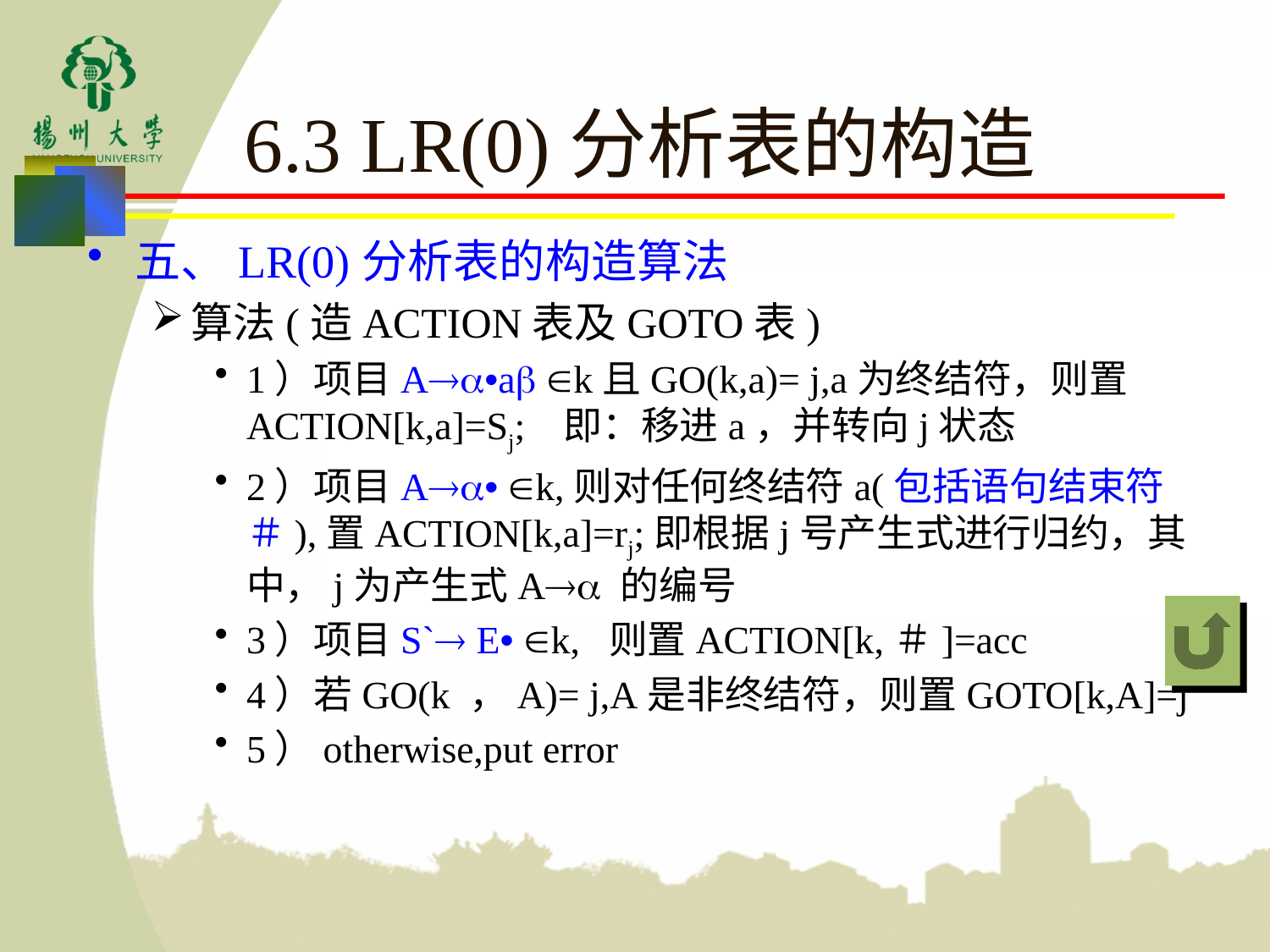

# 6.3 LR(0)分析表的构造
五、LR(0)分析表的构造算法
算法(造ACTION表及GOTO表)
1）项目A→α•aβ ∈k且GO(k,a)= j,a为终结符，则置ACTION[k,a]=Sj;   即：移进a，并转向j状态
2）项目A→α• ∈k,则对任何终结符a(包括语句结束符＃),置ACTION[k,a]=rj;即根据j号产生式进行归约，其中，j为产生式A→α 的编号
3）项目S`→ E• ∈k,  则置ACTION[k,＃]=acc
4）若GO(k ，A)= j,A是非终结符，则置GOTO[k,A]=j
5）otherwise,put error

56